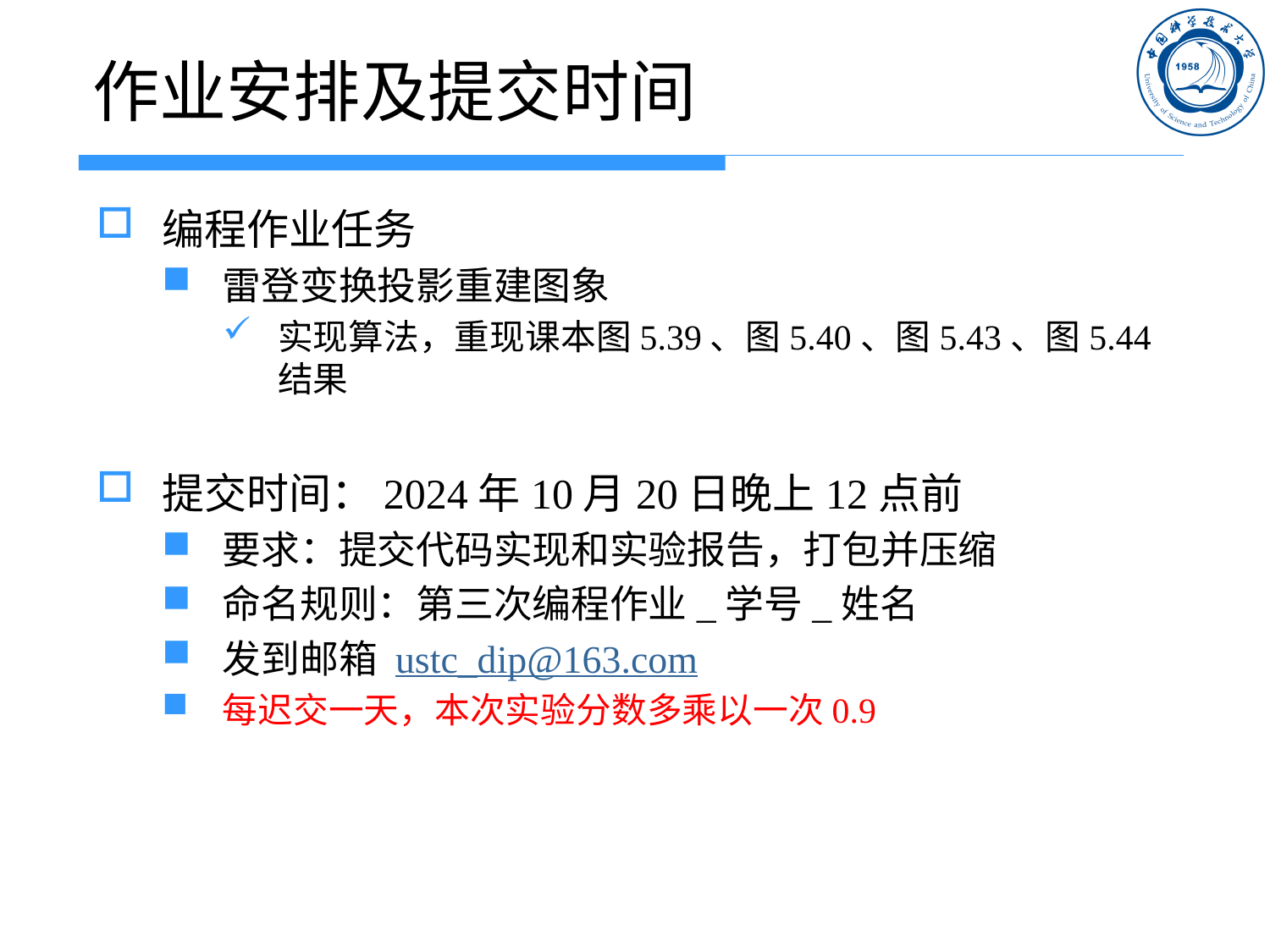

# 作业安排及提交时间
编程作业任务
雷登变换投影重建图象
实现算法，重现课本图5.39、图5.40、图5.43、图5.44结果

提交时间：2024年10月20日晚上12点前
要求：提交代码实现和实验报告，打包并压缩
命名规则：第三次编程作业_学号_姓名
发到邮箱 ustc_dip@163.com
每迟交一天，本次实验分数多乘以一次0.9